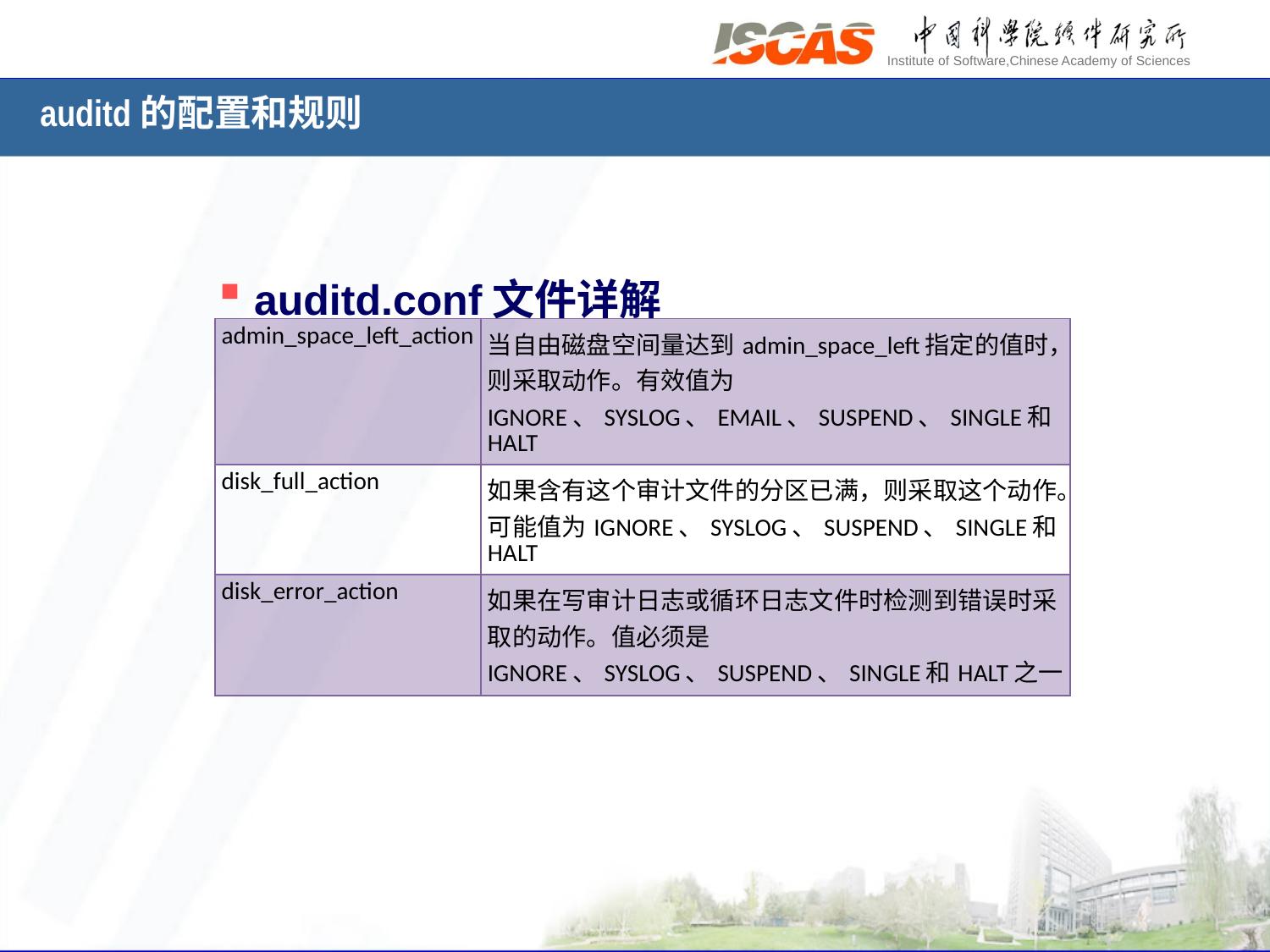

auditd的配置和规则
auditd.conf文件详解

| admin\_space\_left\_action | 当自由磁盘空间量达到admin\_space\_left指定的值时，则采取动作。有效值为IGNORE、SYSLOG、EMAIL、SUSPEND、SINGLE和HALT |
| --- | --- |
| disk\_full\_action | 如果含有这个审计文件的分区已满，则采取这个动作。可能值为IGNORE、SYSLOG、SUSPEND、SINGLE和HALT |
| disk\_error\_action | 如果在写审计日志或循环日志文件时检测到错误时采取的动作。值必须是IGNORE、SYSLOG、SUSPEND、SINGLE和HALT之一 |